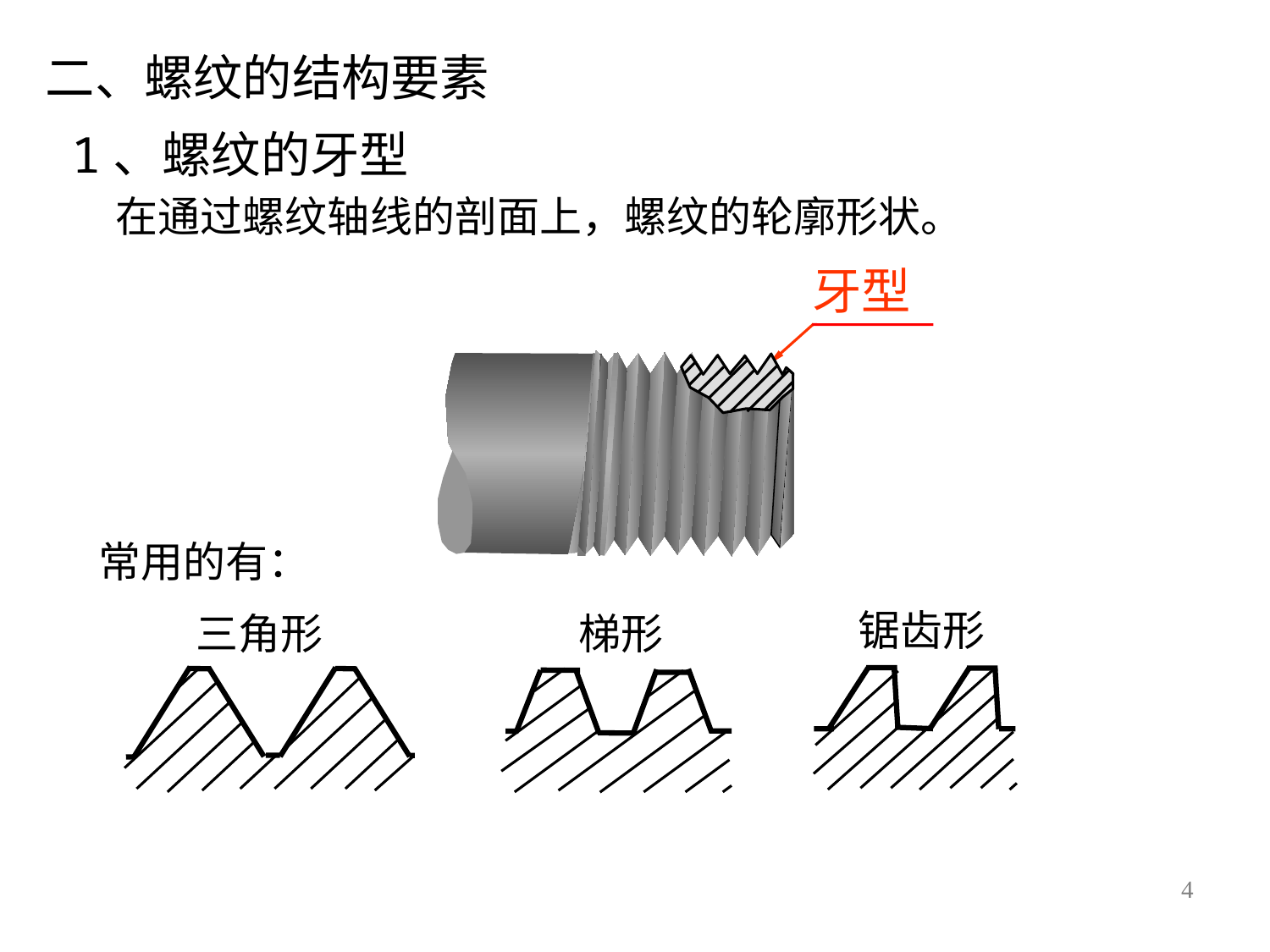

二、螺纹的结构要素
1、螺纹的牙型
    在通过螺纹轴线的剖面上，螺纹的轮廓形状。
牙型

常用的有：
锯齿形

三角形

梯形

4